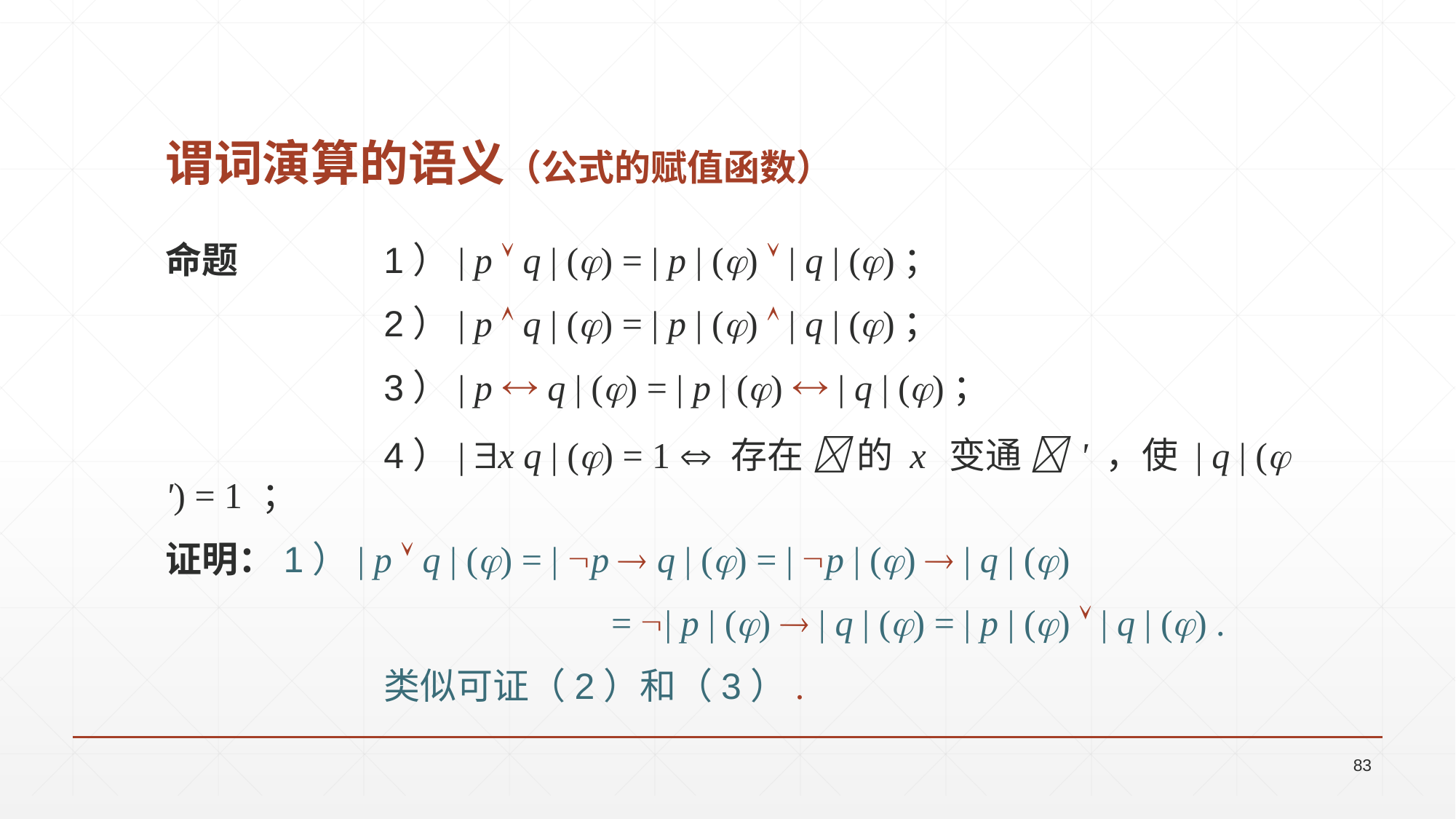

# 谓词演算的语义（公式的赋值函数）
命题	 	1）| p ∨ q | (ϕ) = | p | (ϕ) ∨ | q | (ϕ)；
		2）| p ∧ q | (ϕ) = | p | (ϕ) ∧ | q | (ϕ)；
		3）| p ↔ q | (ϕ) = | p | (ϕ) ↔ | q | (ϕ)；
		4）| ∃x q | (ϕ) = 1 ⇔ 存在 ϕ 的 x  变通 ϕ ʹ ，使 | q | (ϕ ʹ) = 1 ；
证明：1）| p ∨ q | (ϕ) = | ¬p → q | (ϕ) = | ¬p | (ϕ) → | q | (ϕ)
				 = ¬| p | (ϕ) → | q | (ϕ) = | p | (ϕ) ∨ | q | (ϕ) .
		类似可证（2）和（3）.
83